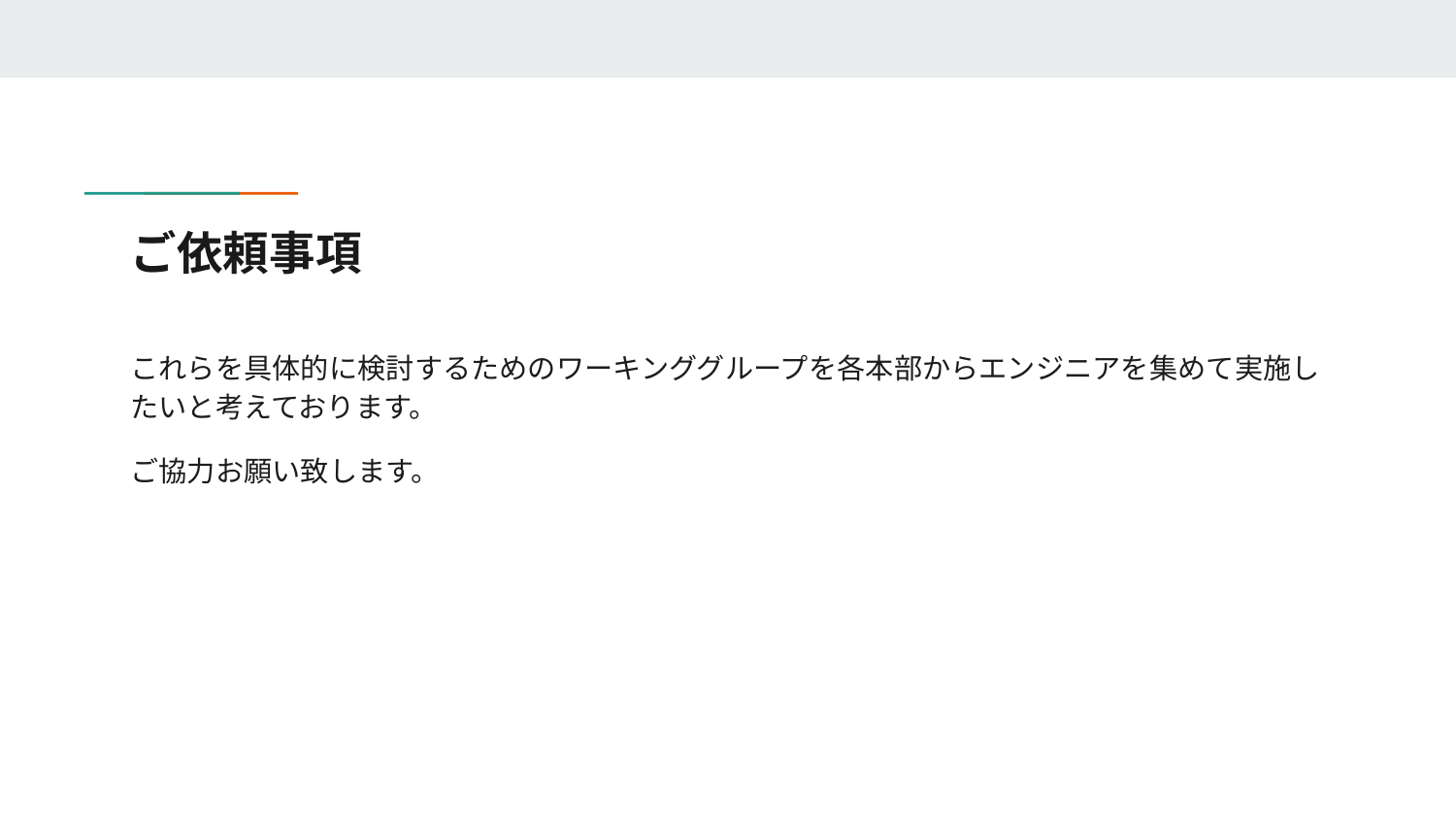

# ご依頼事項
これらを具体的に検討するためのワーキンググループを各本部からエンジニアを集めて実施したいと考えております。
ご協力お願い致します。